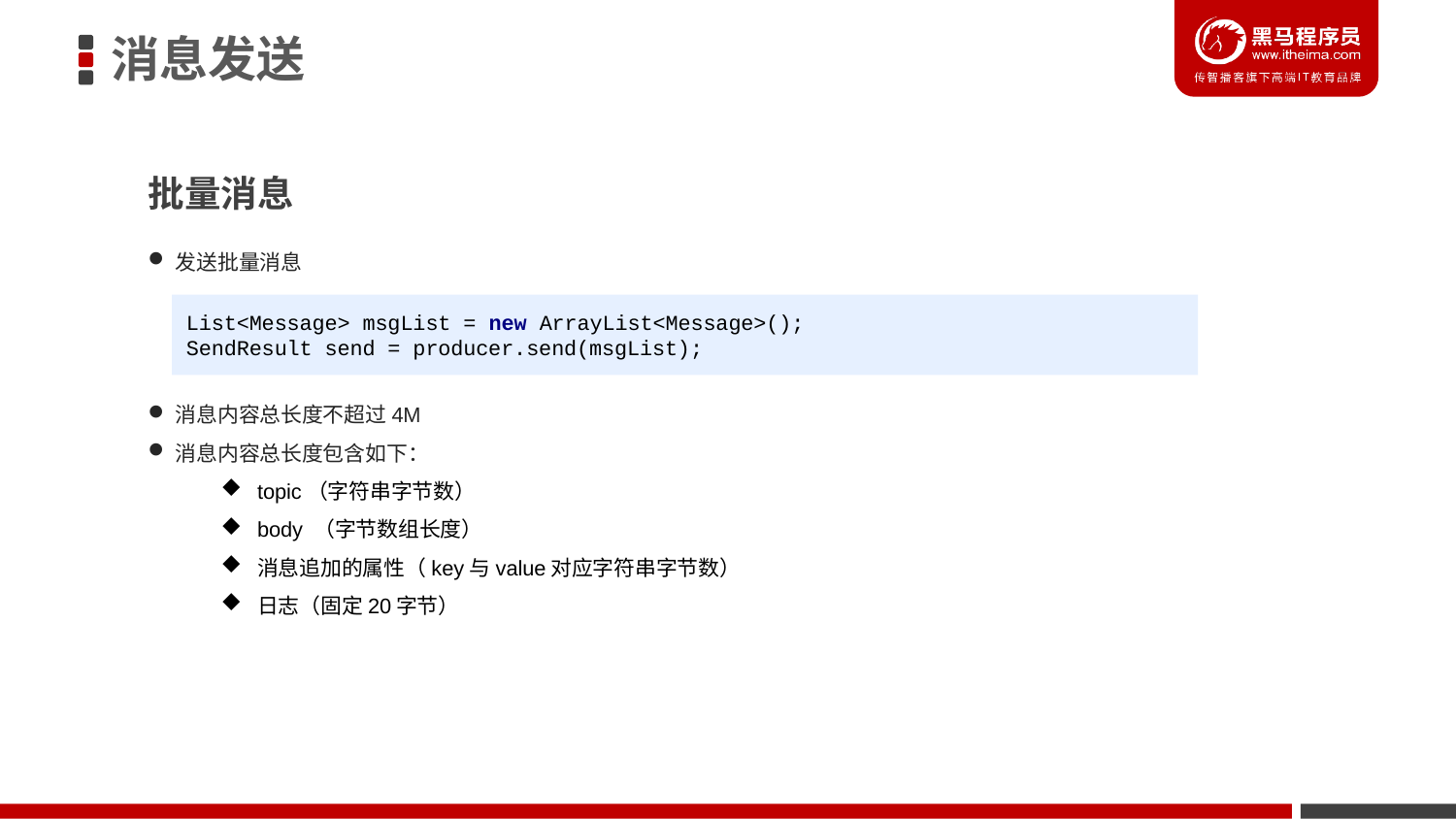

消息发送
批量消息
发送批量消息

消息内容总长度不超过4M
消息内容总长度包含如下：
topic（字符串字节数）
body （字节数组长度）
消息追加的属性（key与value对应字符串字节数）
日志（固定20字节）
List<Message> msgList = new ArrayList<Message>();
SendResult send = producer.send(msgList);